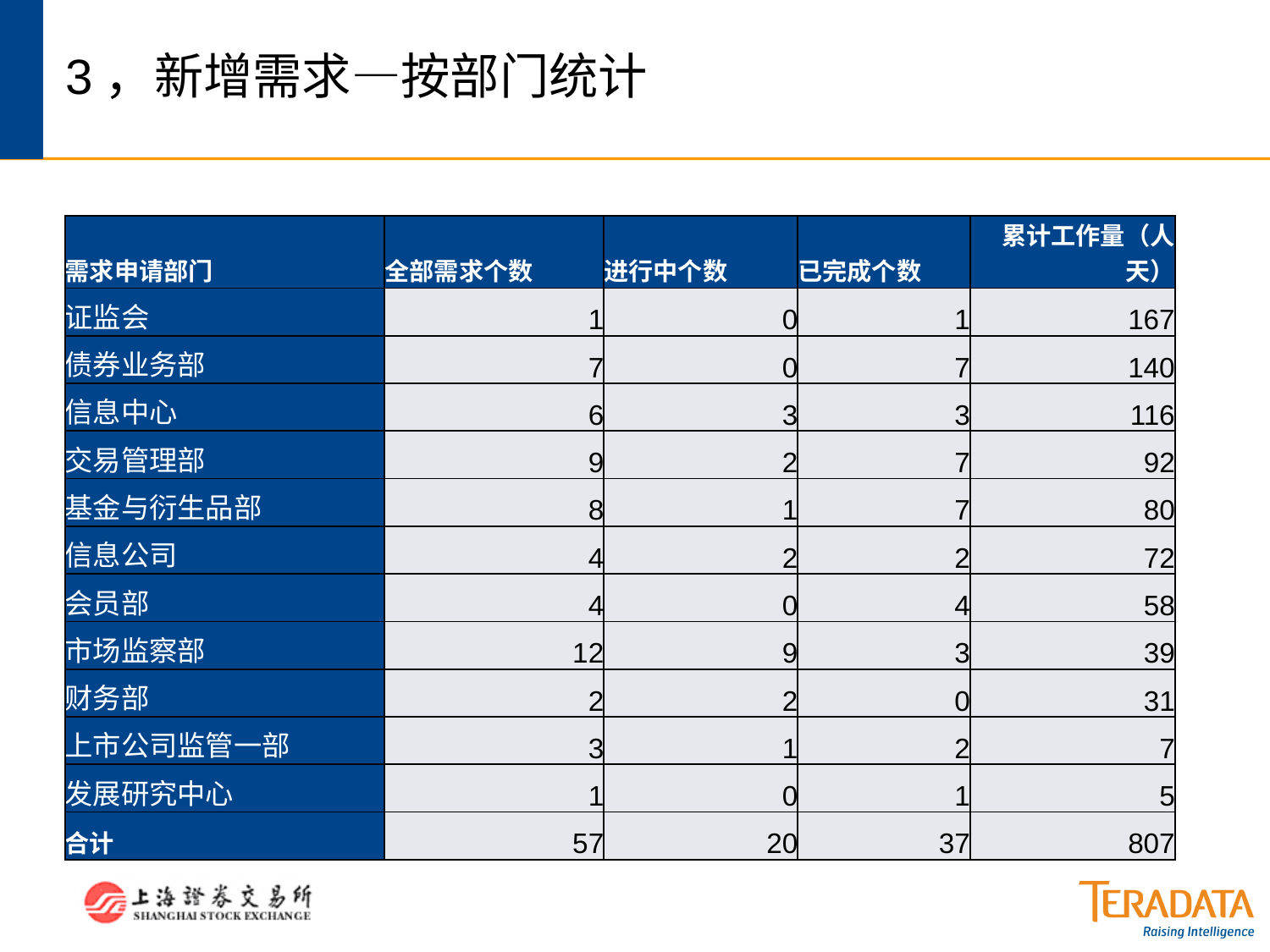

# 3，新增需求—按部门统计
| 需求申请部门 | 全部需求个数 | 进行中个数 | 已完成个数 | 累计工作量（人天） |
| --- | --- | --- | --- | --- |
| 证监会 | 1 | 0 | 1 | 167 |
| 债券业务部 | 7 | 0 | 7 | 140 |
| 信息中心 | 6 | 3 | 3 | 116 |
| 交易管理部 | 9 | 2 | 7 | 92 |
| 基金与衍生品部 | 8 | 1 | 7 | 80 |
| 信息公司 | 4 | 2 | 2 | 72 |
| 会员部 | 4 | 0 | 4 | 58 |
| 市场监察部 | 12 | 9 | 3 | 39 |
| 财务部 | 2 | 2 | 0 | 31 |
| 上市公司监管一部 | 3 | 1 | 2 | 7 |
| 发展研究中心 | 1 | 0 | 1 | 5 |
| 合计 | 57 | 20 | 37 | 807 |